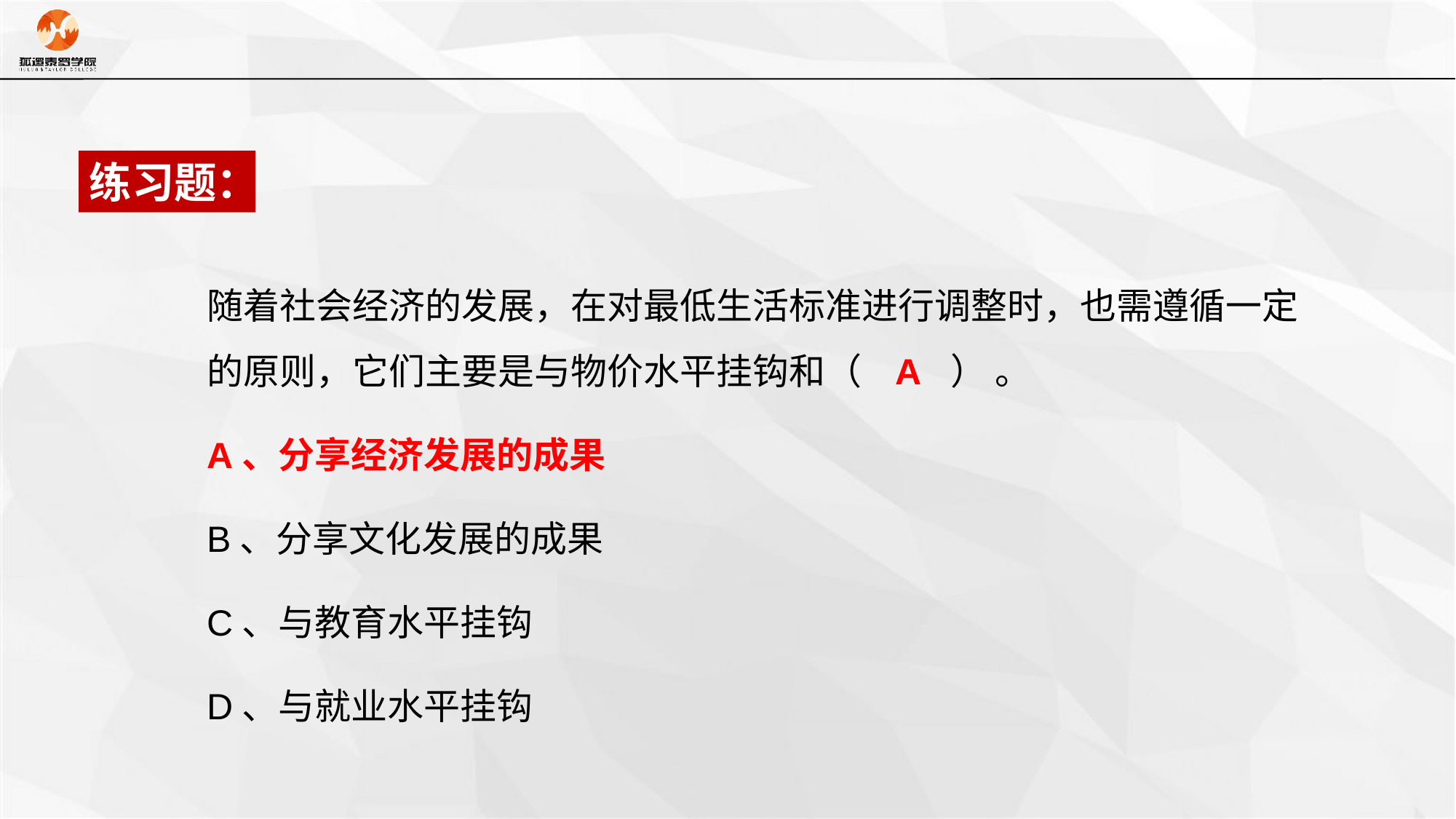

练习题：
随着社会经济的发展，在对最低生活标准进行调整时，也需遵循一定的原则，它们主要是与物价水平挂钩和（   A  ） 。
A、分享经济发展的成果
B、分享文化发展的成果
C、与教育水平挂钩
D、与就业水平挂钩